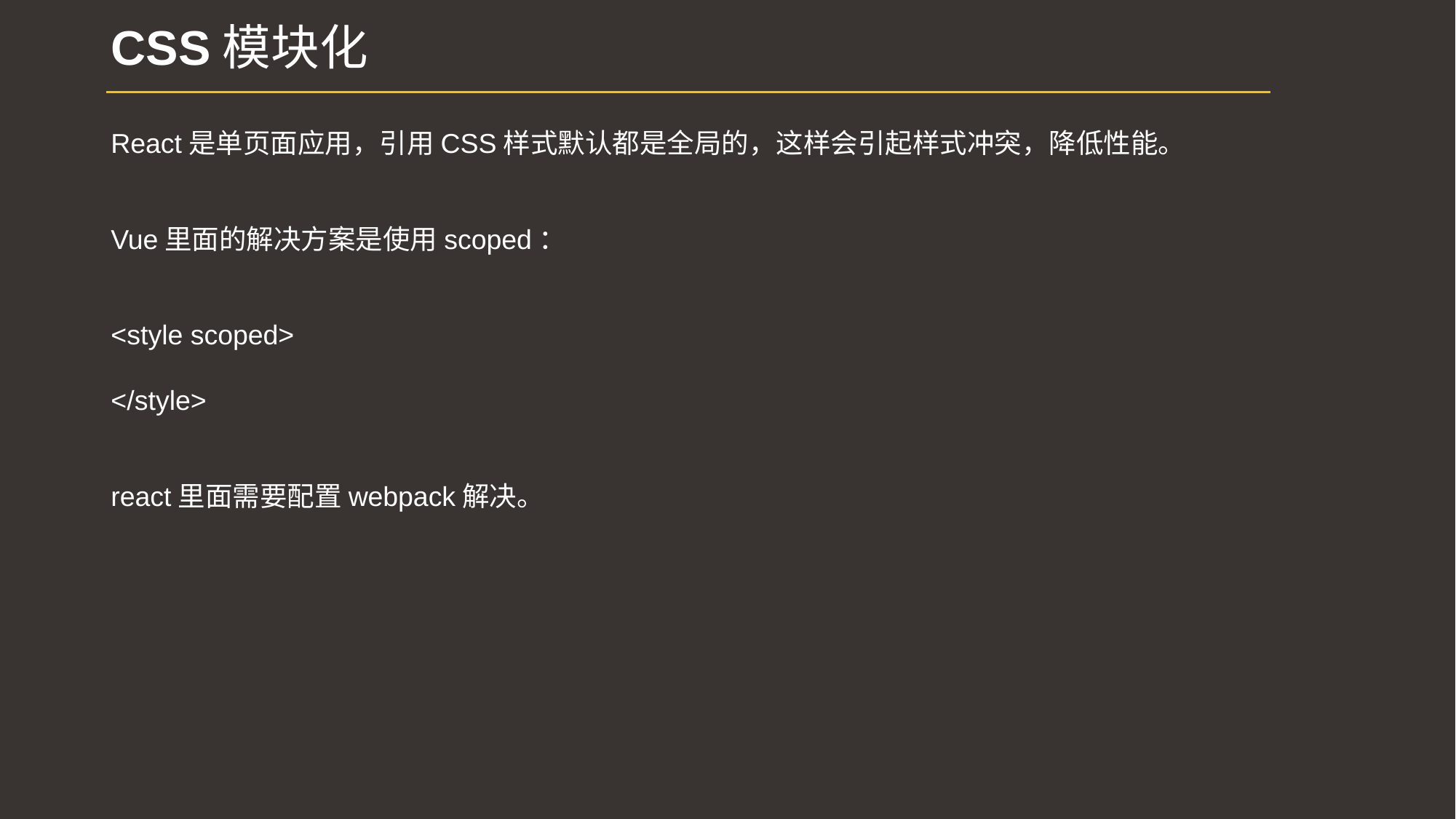

# CSS模块化
React是单页面应用，引用CSS样式默认都是全局的，这样会引起样式冲突，降低性能。

Vue里面的解决方案是使用scoped：

<style scoped>
</style>

react里面需要配置webpack解决。